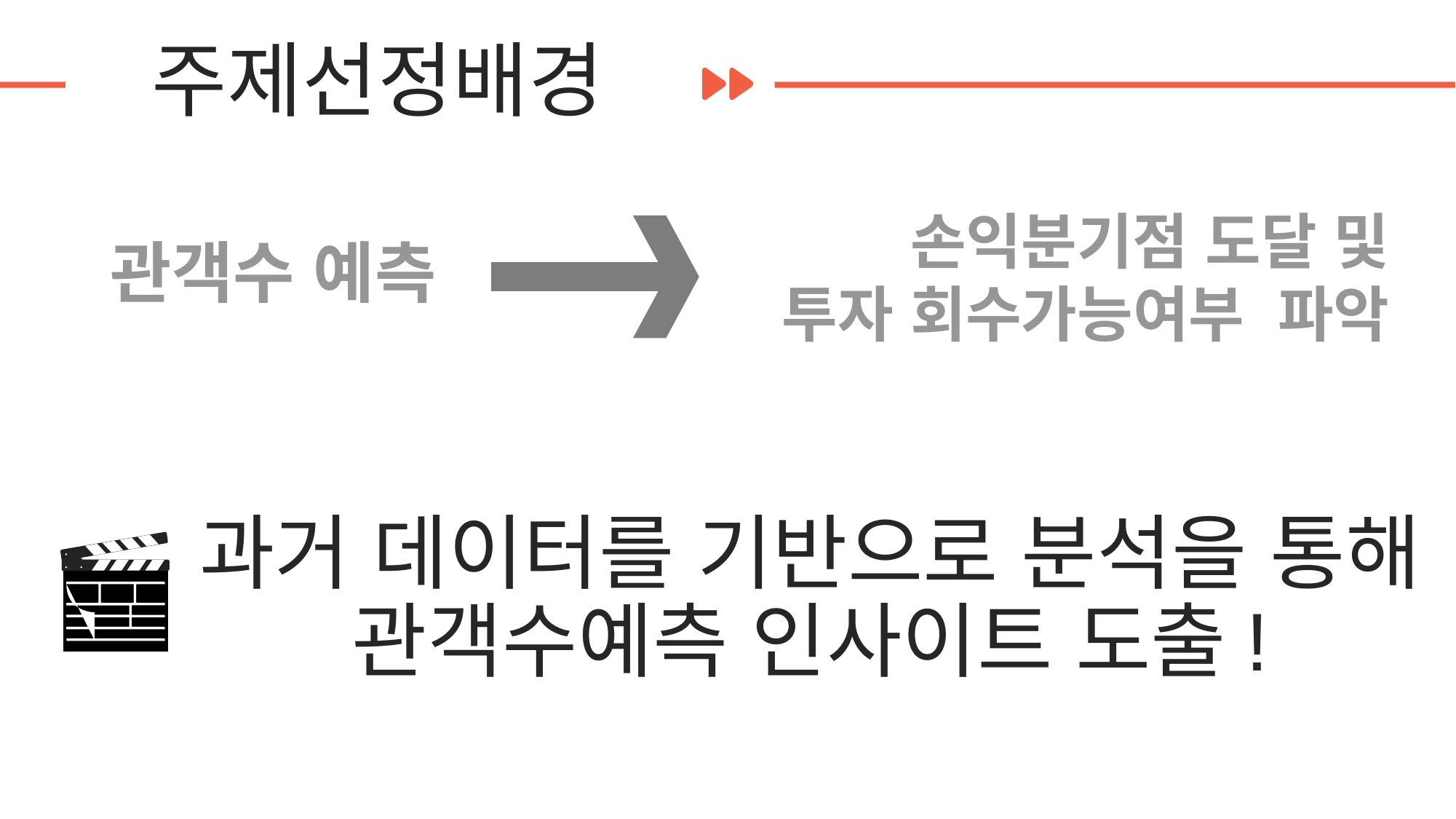

주제선정배경
손익분기점 도달 및
투자 회수가능여부  파악

관객수 예측

과거 데이터를 기반으로 분석을 통해 관객수예측 인사이트 도출!